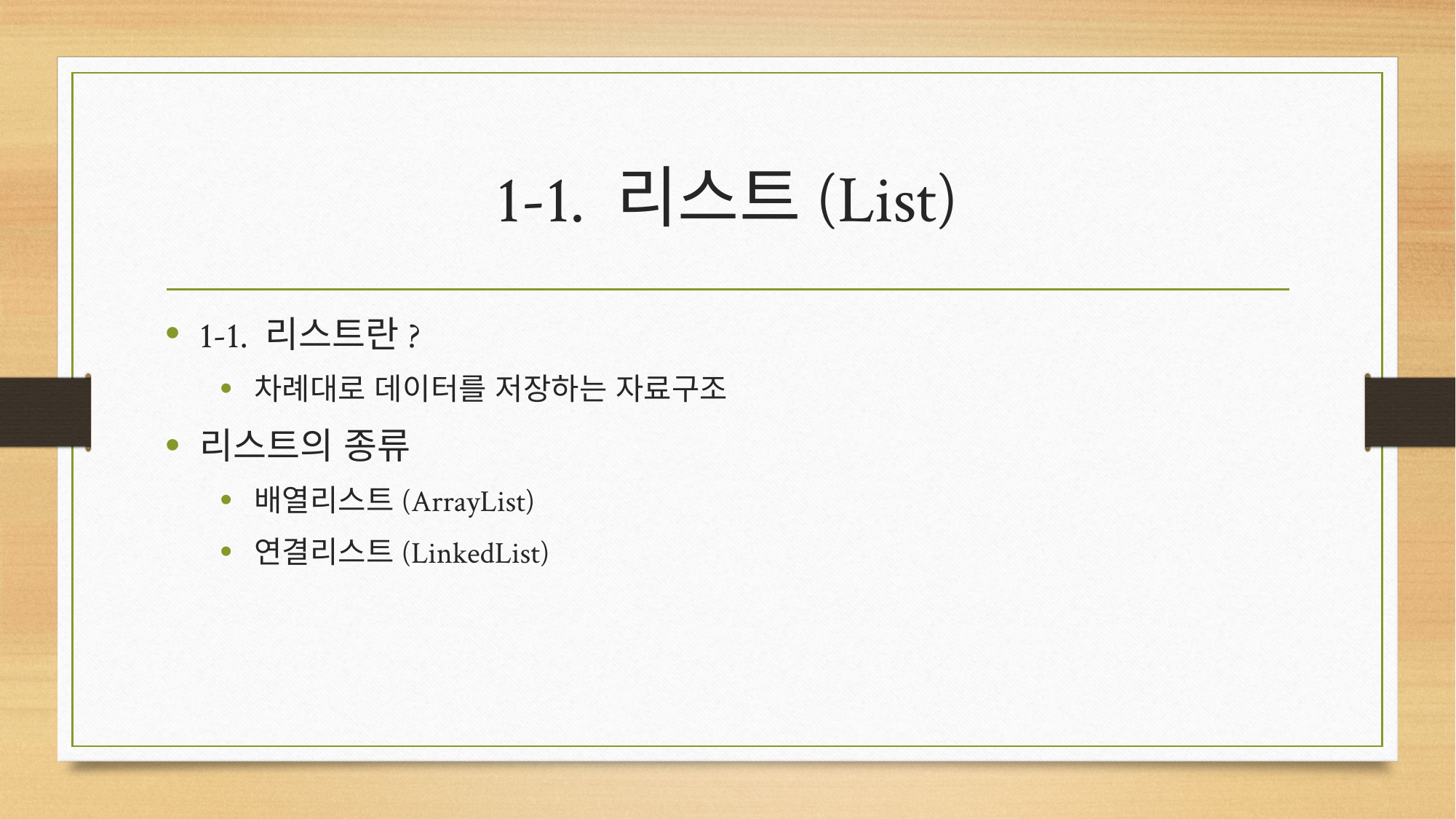

# 1-1. 리스트(List)
1-1. 리스트란?
차례대로 데이터를 저장하는 자료구조
리스트의 종류
배열리스트(ArrayList)
연결리스트(LinkedList)